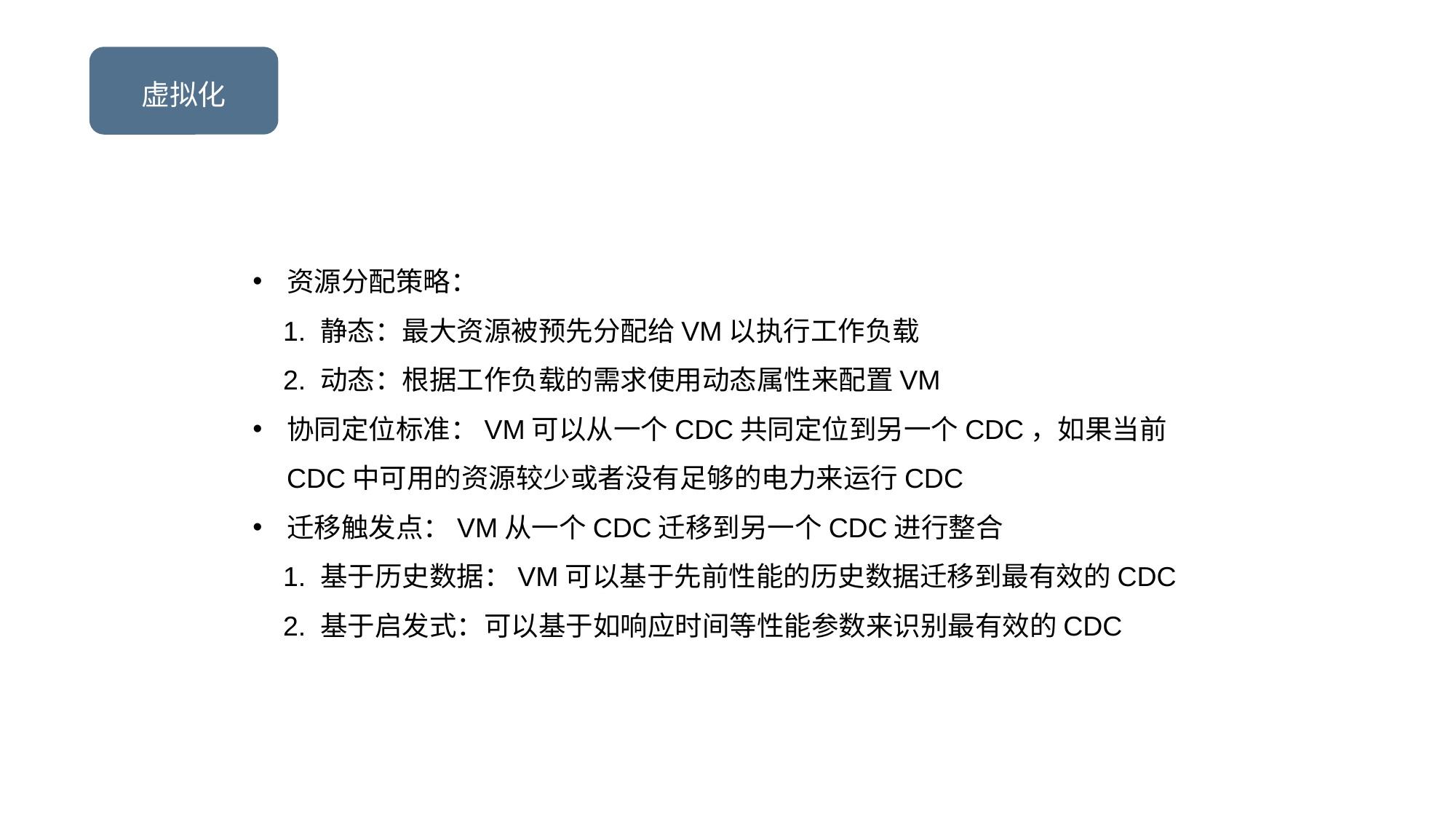

虚拟化
资源分配策略：
    1. 静态：最大资源被预先分配给VM以执行工作负载
    2. 动态：根据工作负载的需求使用动态属性来配置VM
协同定位标准：VM可以从一个CDC共同定位到另一个CDC，如果当前CDC中可用的资源较少或者没有足够的电力来运行CDC
迁移触发点：VM从一个CDC迁移到另一个CDC进行整合
    1. 基于历史数据：VM可以基于先前性能的历史数据迁移到最有效的CDC
    2. 基于启发式：可以基于如响应时间等性能参数来识别最有效的CDC